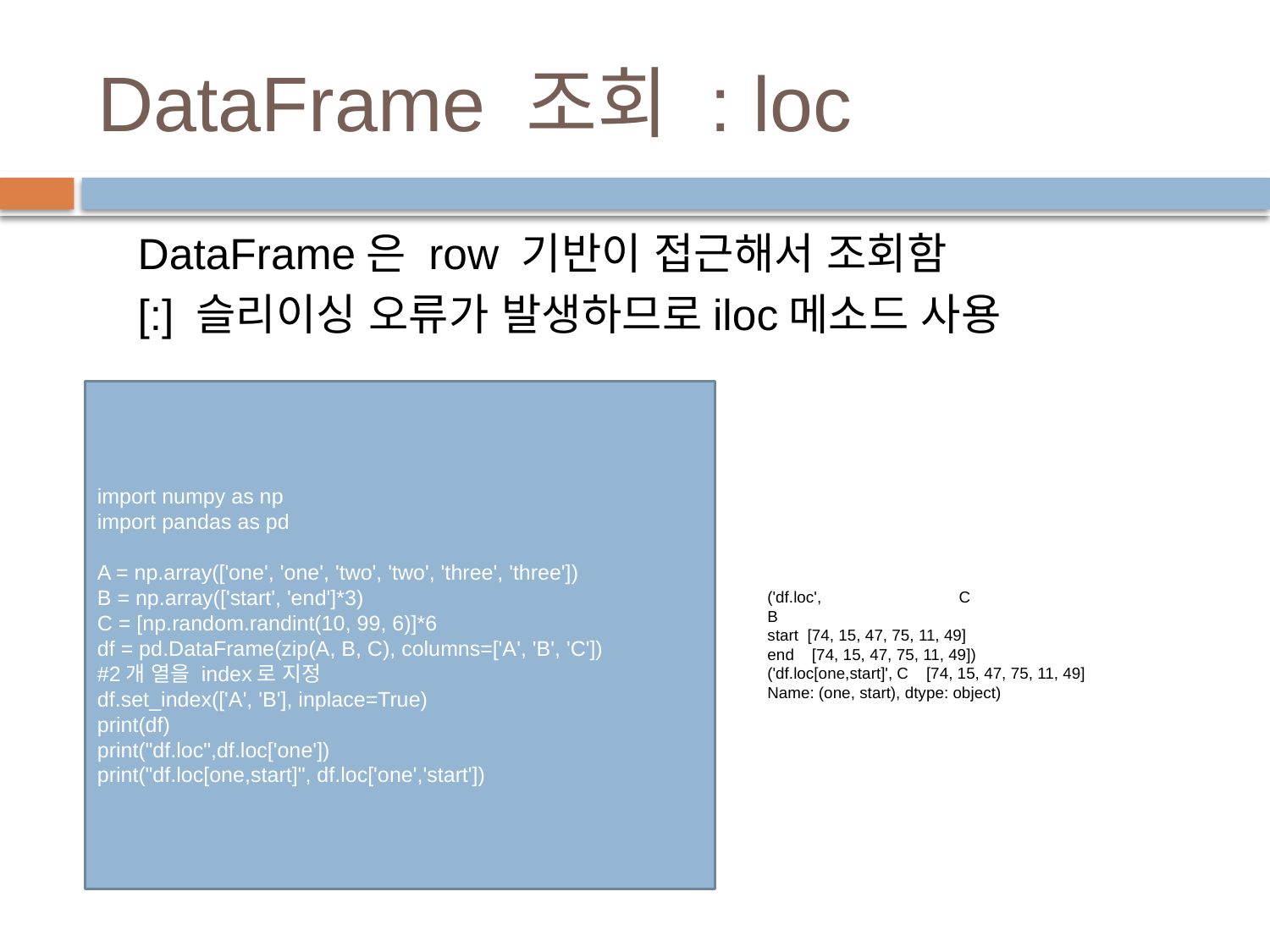

# DataFrame 조회 : loc
DataFrame은 row 기반이 접근해서 조회함
[:] 슬리이싱 오류가 발생하므로iloc메소드 사용
import numpy as np
import pandas as pd

A = np.array(['one', 'one', 'two', 'two', 'three', 'three'])
B = np.array(['start', 'end']*3)
C = [np.random.randint(10, 99, 6)]*6
df = pd.DataFrame(zip(A, B, C), columns=['A', 'B', 'C'])
#2개 열을 index로 지정
df.set_index(['A', 'B'], inplace=True)
print(df)
print("df.loc",df.loc['one'])
print("df.loc[one,start]", df.loc['one','start'])
('df.loc',                               C
B
start  [74, 15, 47, 75, 11, 49]
end    [74, 15, 47, 75, 11, 49])
('df.loc[one,start]', C    [74, 15, 47, 75, 11, 49]
Name: (one, start), dtype: object)